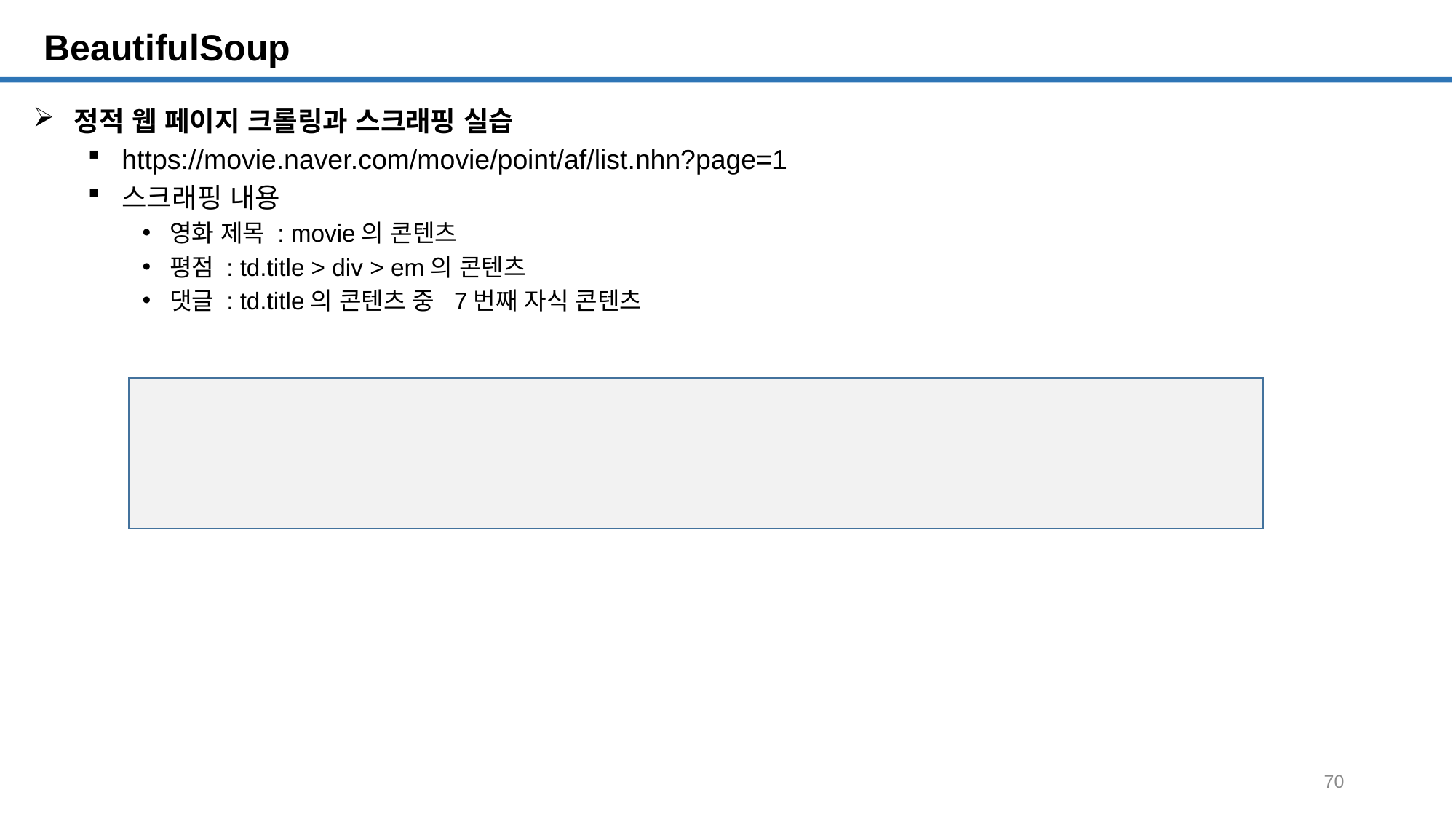

SQL 튜닝 개요
# BeautifulSoup

정적 웹 페이지 크롤링과 스크래핑 실습
https://movie.naver.com/movie/point/af/list.nhn?page=1
스크래핑 내용
영화 제목 : movie의 콘텐츠
평점 : td.title > div > em의 콘텐츠
댓글 : td.title의 콘텐츠 중  7번째 자식 콘텐츠

70